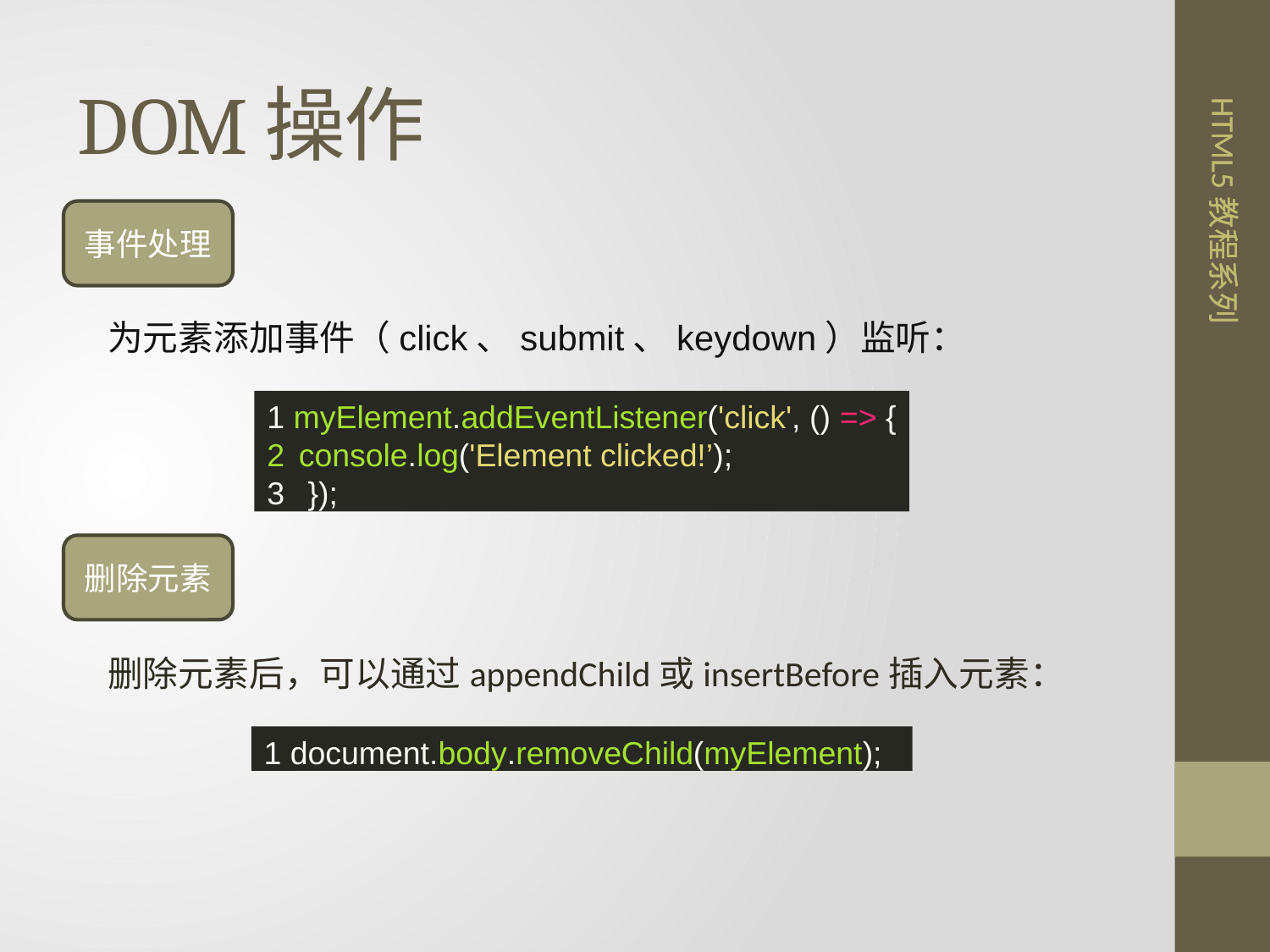

# DOM操作
事件处理
为元素添加事件（click、submit、keydown）监听：
1 myElement.addEventListener('click', () => {
console.log('Element clicked!’);
 });
删除元素
删除元素后，可以通过appendChild或insertBefore插入元素：
1 document.body.removeChild(myElement);